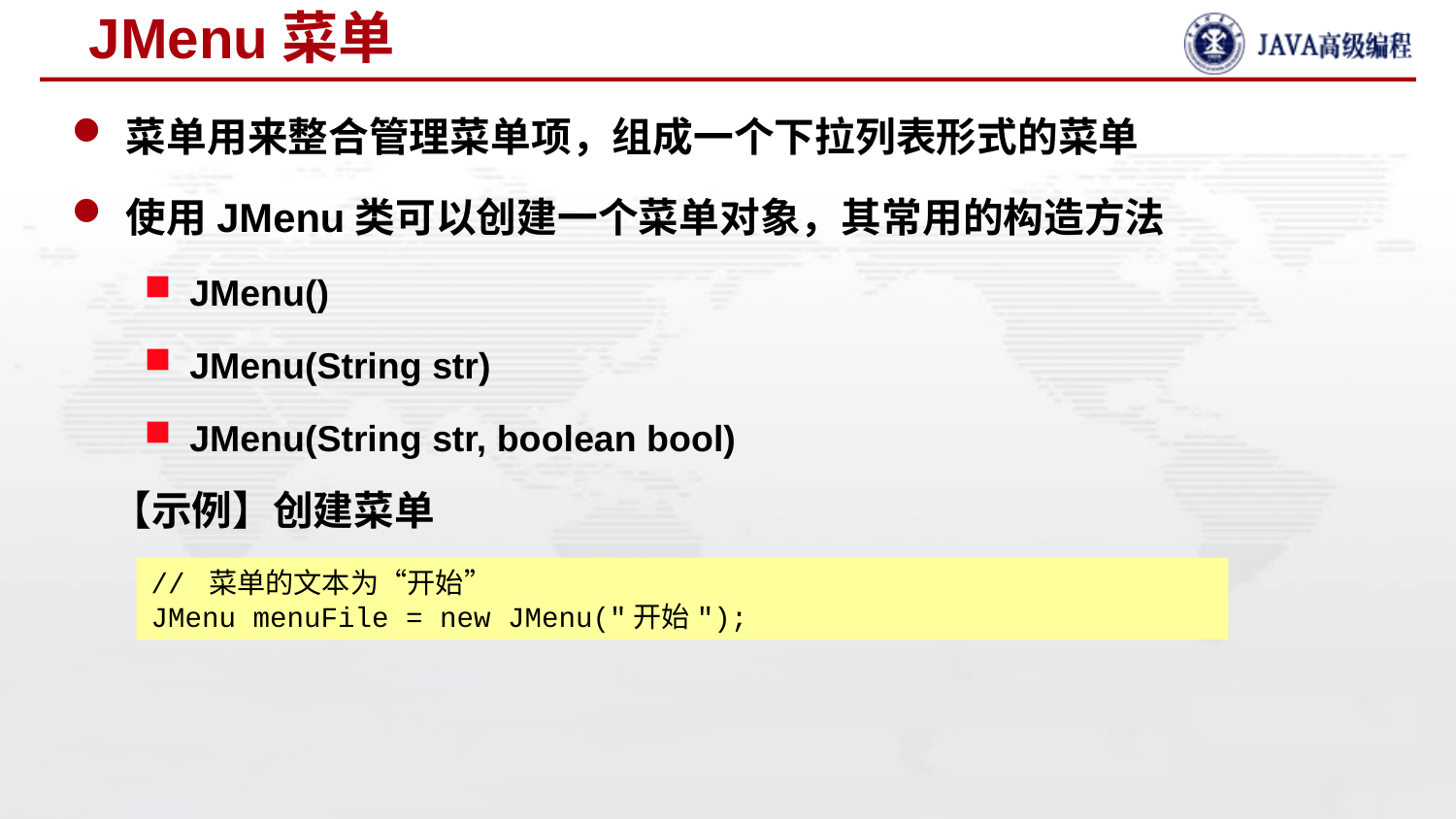

# JMenu菜单
菜单用来整合管理菜单项，组成一个下拉列表形式的菜单
使用JMenu类可以创建一个菜单对象，其常用的构造方法
JMenu()
JMenu(String str)
JMenu(String str, boolean bool)
  【示例】创建菜单
// 菜单的文本为“开始”
JMenu menuFile = new JMenu("开始");